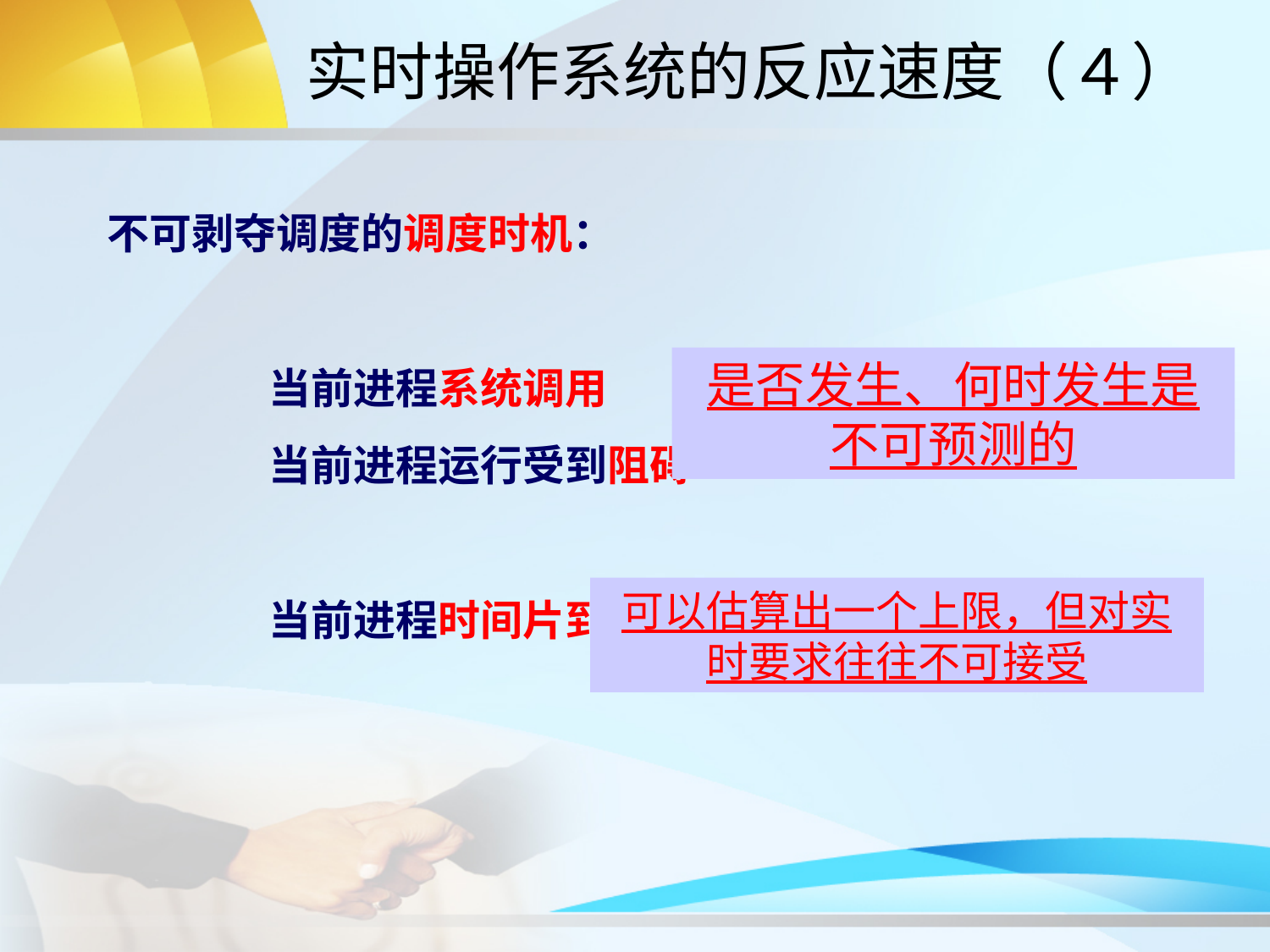

# 实时操作系统的反应速度（４）
不可剥夺调度的调度时机：

		当前进程系统调用
		当前进程运行受到阻碍

		当前进程时间片到
是否发生、何时发生是不可预测的

可以估算出一个上限，但对实时要求往往不可接受